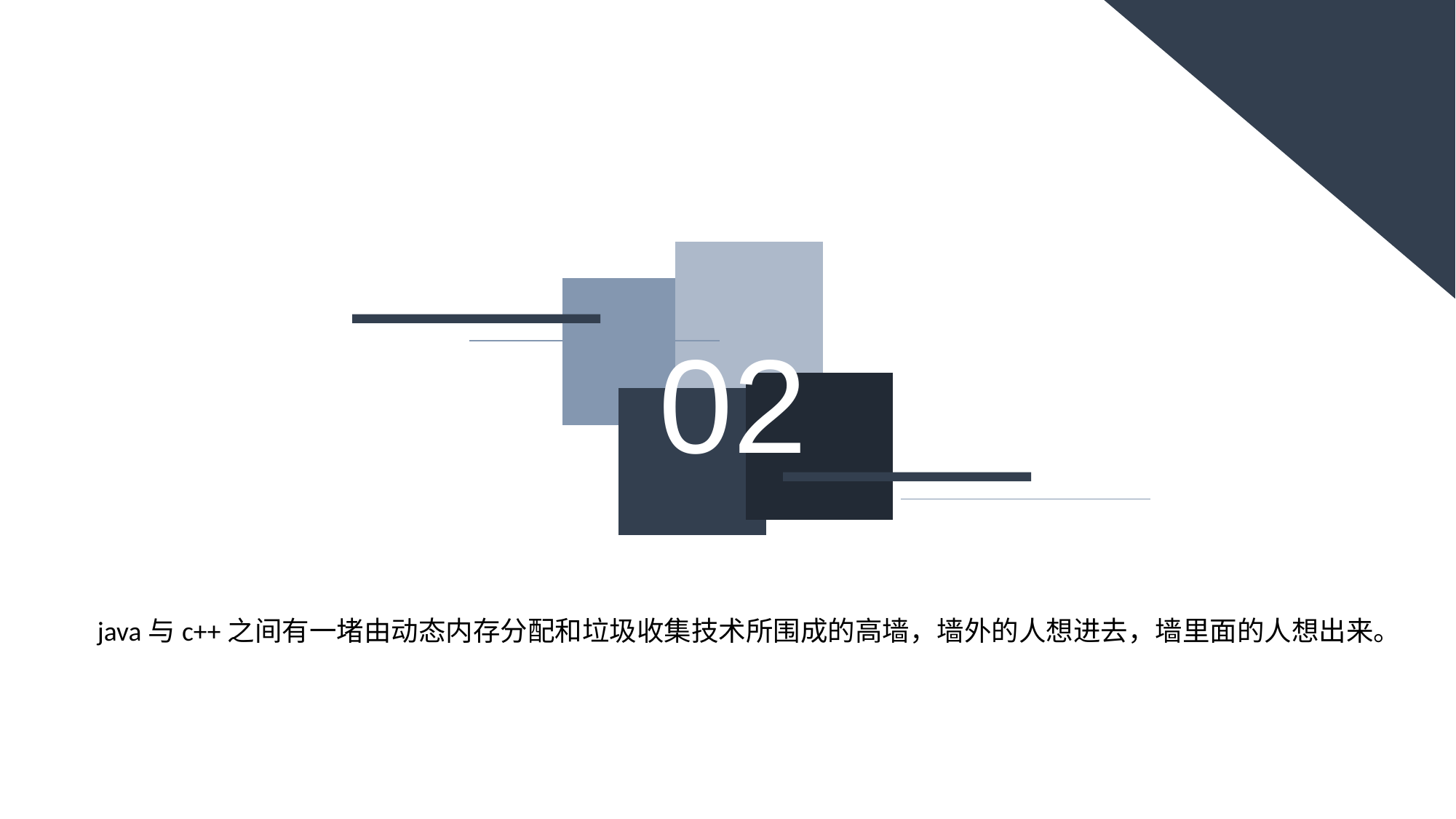

02

java与c++之间有一堵由动态内存分配和垃圾收集技术所围成的高墙，墙外的人想进去，墙里面的人想出来。